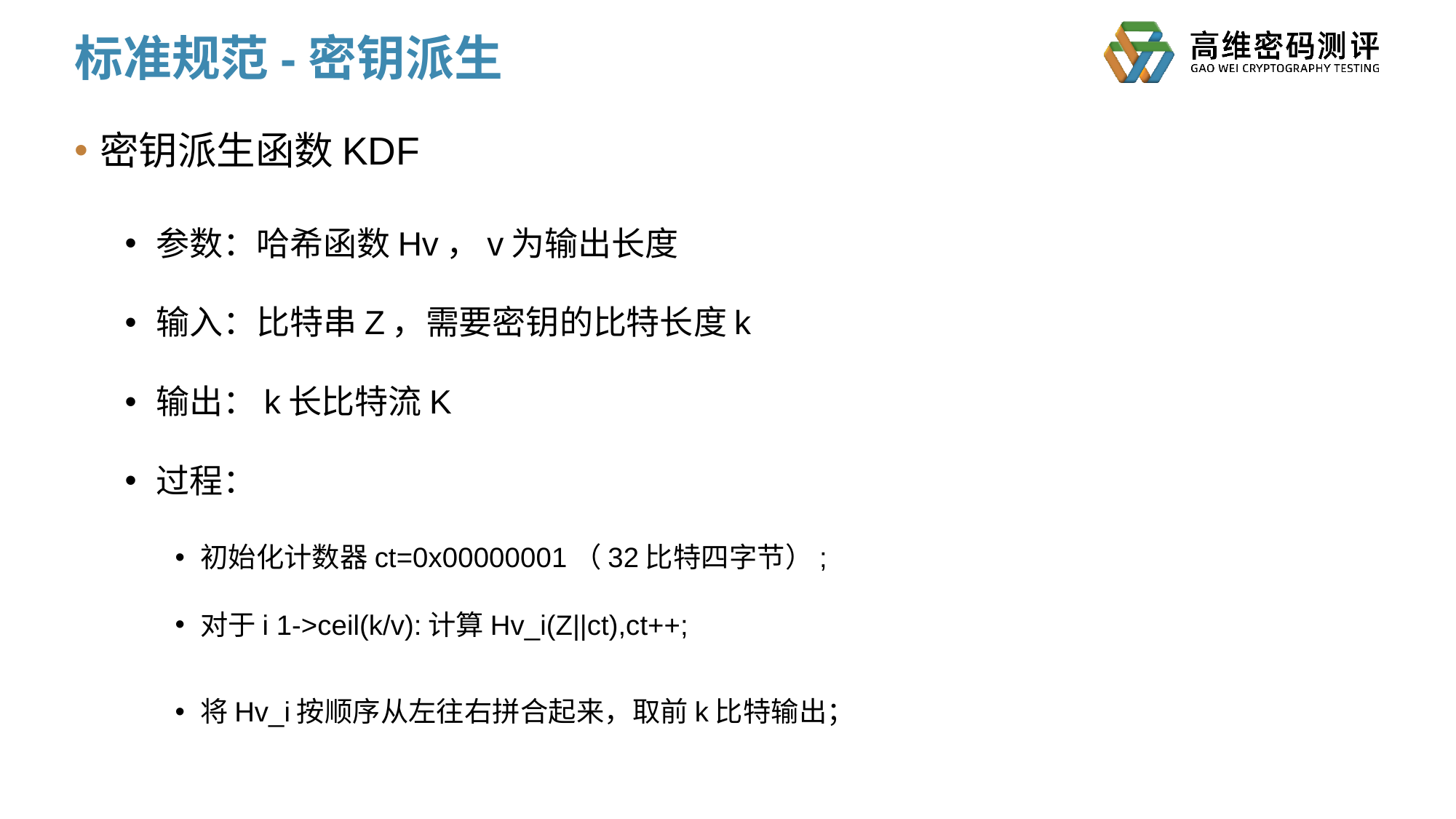

# 标准规范-密钥派生
密钥派生函数KDF
参数：哈希函数Hv，v为输出长度
输入：比特串Z，需要密钥的比特长度k
输出：k长比特流K
过程：
初始化计数器ct=0x00000001（32比特四字节）;
对于i 1->ceil(k/v):计算Hv_i(Z||ct),ct++;

将Hv_i按顺序从左往右拼合起来，取前k比特输出；